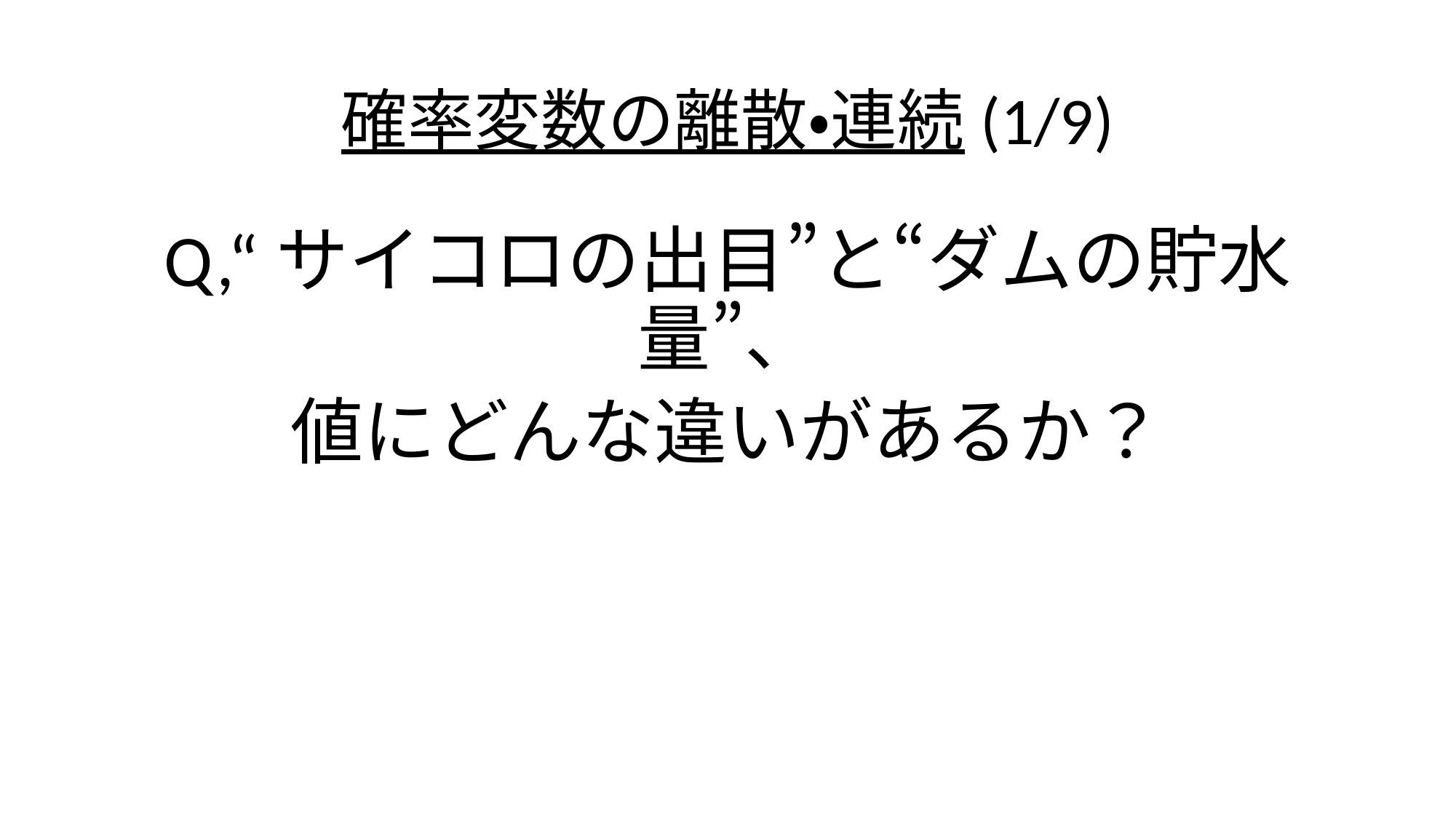

# 確率変数の離散・連続(1/9)
Q,“サイコロの出目”と“ダムの貯水量”、
値にどんな違いがあるか？